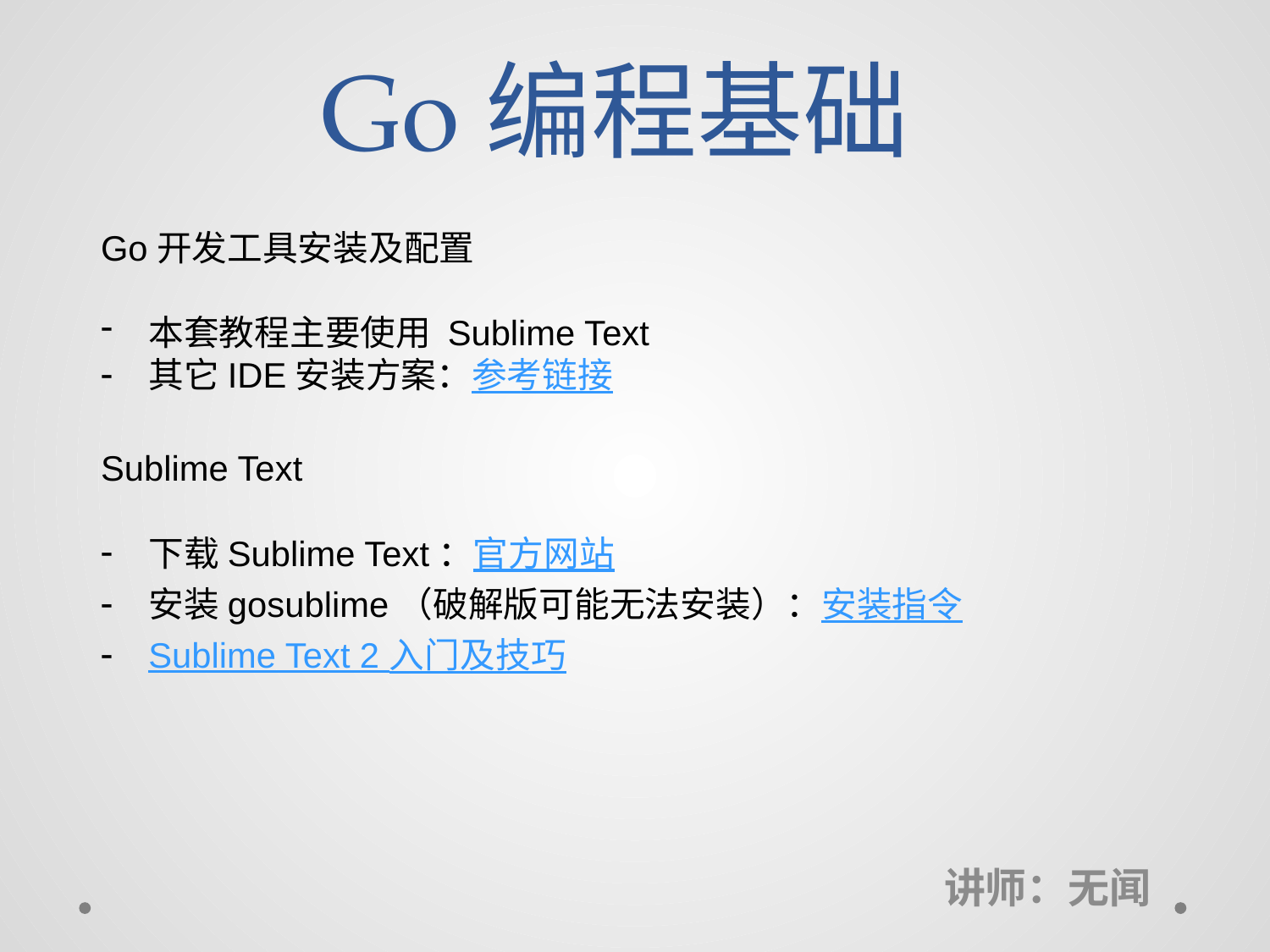

# Go编程基础
Go开发工具安装及配置

本套教程主要使用 Sublime Text
其它IDE安装方案：参考链接

Sublime Text

下载Sublime Text：官方网站
安装gosublime（破解版可能无法安装）：安装指令
Sublime Text 2 入门及技巧
讲师：无闻